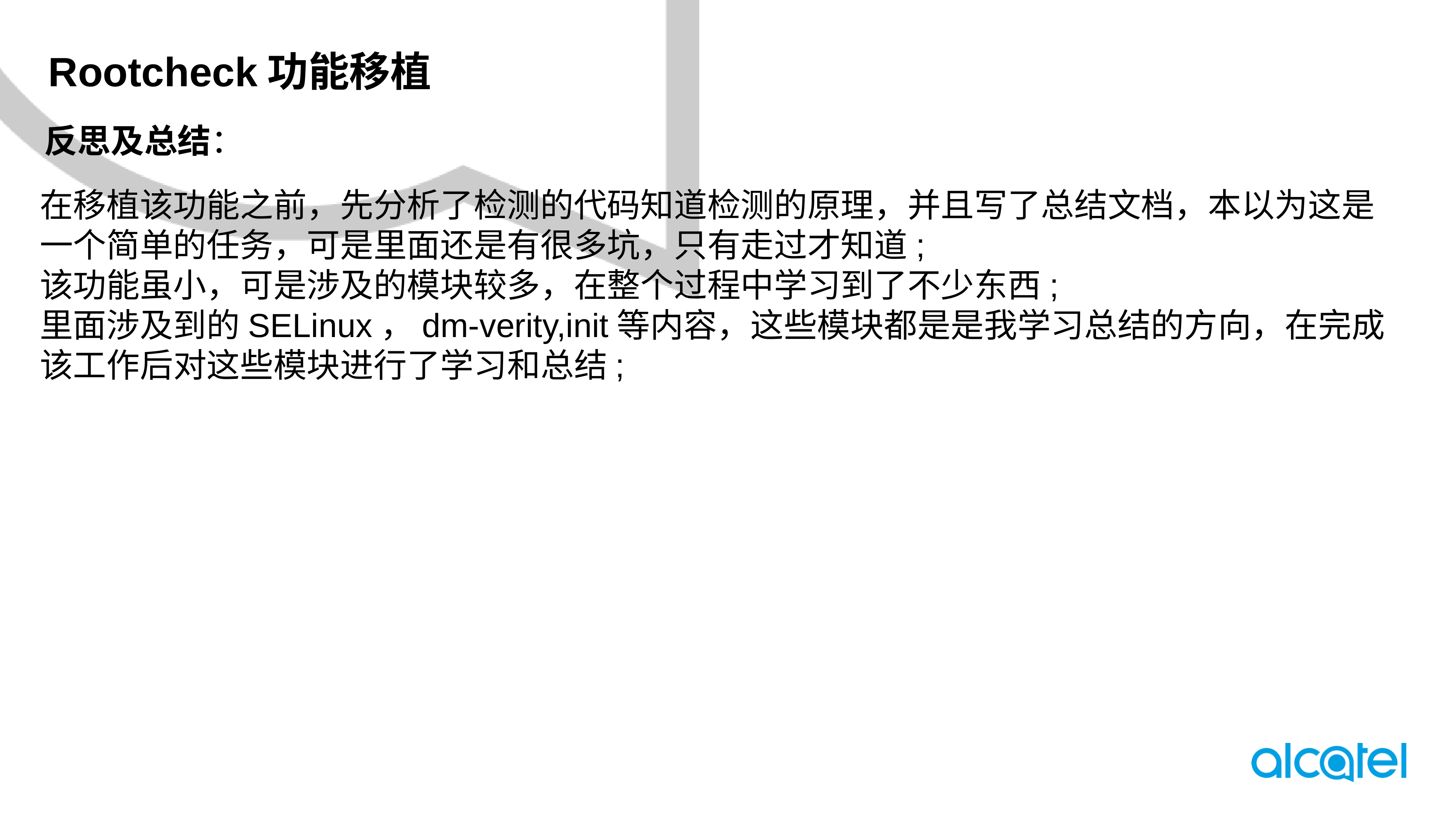

Rootcheck功能移植
反思及总结：
在移植该功能之前，先分析了检测的代码知道检测的原理，并且写了总结文档，本以为这是一个简单的任务，可是里面还是有很多坑，只有走过才知道;
该功能虽小，可是涉及的模块较多，在整个过程中学习到了不少东西;
里面涉及到的SELinux，dm-verity,init等内容，这些模块都是是我学习总结的方向，在完成该工作后对这些模块进行了学习和总结;